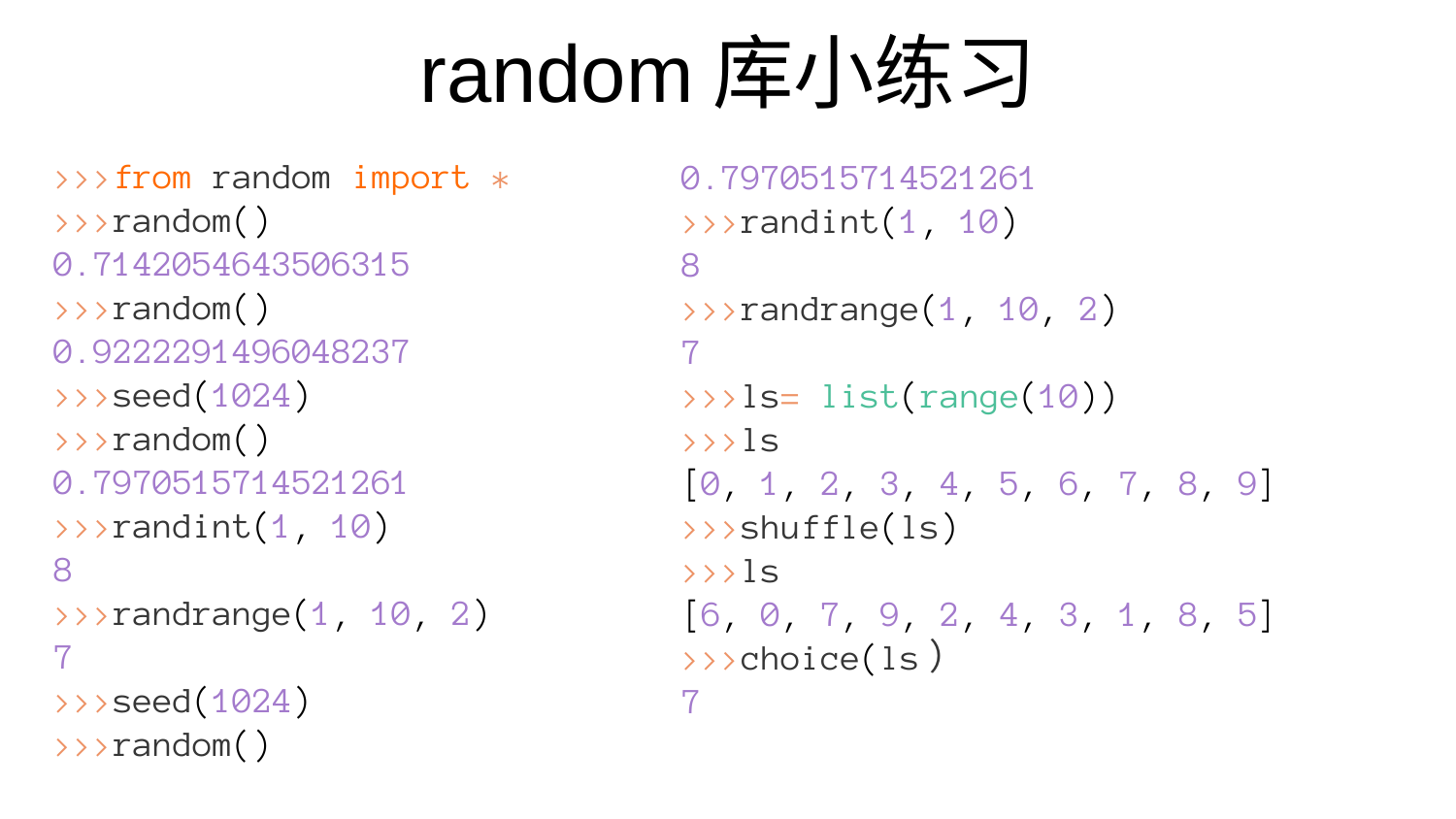

74
random库小练习
>>>from random import *
>>>random()
0.7142054643506315
>>>random()
0.9222291496048237
>>>seed(1024)
>>>random()
0.7970515714521261
>>>randint(1, 10)
8
>>>randrange(1, 10, 2)
7
>>>seed(1024)
>>>random()

0.7970515714521261
>>>randint(1, 10)
8
>>>randrange(1, 10, 2)
7
>>>ls= list(range(10))
>>>ls
[0, 1, 2, 3, 4, 5, 6, 7, 8, 9]
>>>shuffle(ls)
>>>ls
[6, 0, 7, 9, 2, 4, 3, 1, 8, 5]
>>>choice(ls）
7